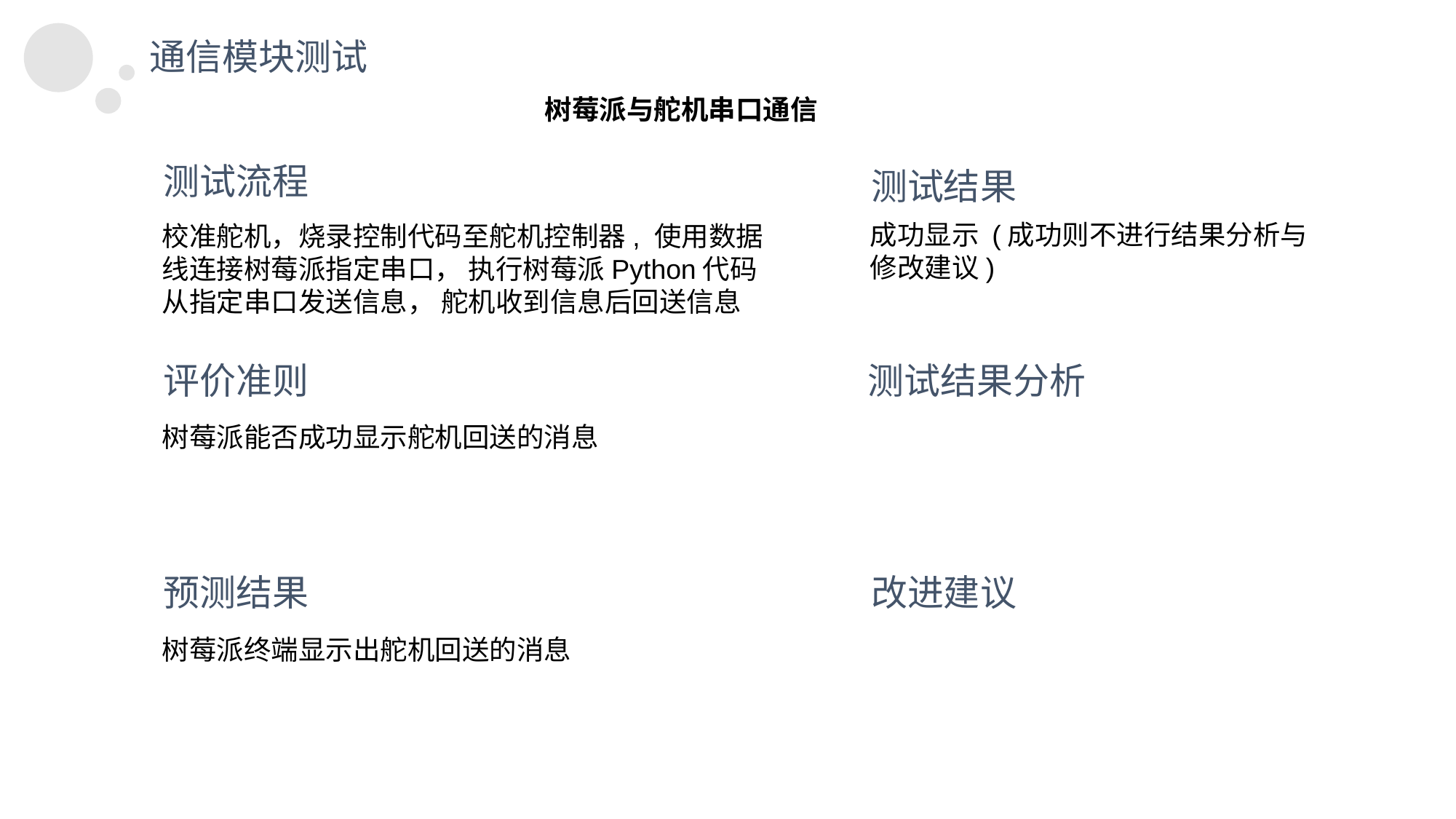

通信模块测试
树莓派与舵机串口通信
测试流程
测试结果
成功显示 (成功则不进行结果分析与修改建议)
校准舵机，烧录控制代码至舵机控制器, 使用数据线连接树莓派指定串口， 执行树莓派Python代码从指定串口发送信息， 舵机收到信息后回送信息
评价准则
测试结果分析
树莓派能否成功显示舵机回送的消息

PPT模板 http://www.1ppt.com/moban/
预测结果
改进建议
树莓派终端显示出舵机回送的消息